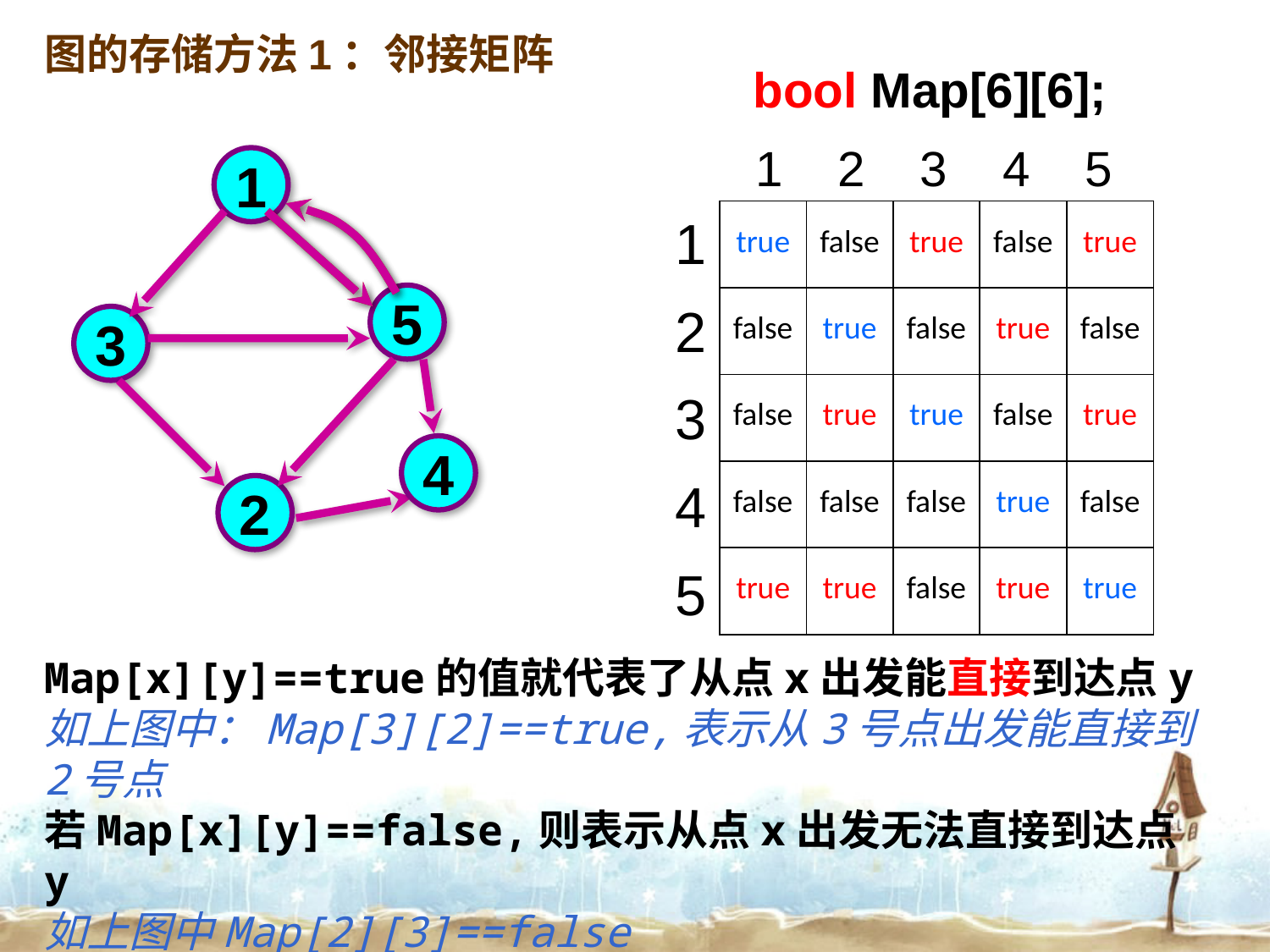

图的存储方法1：邻接矩阵
bool Map[6][6];
1    2    3    4    5
1
1
2
3
4
5

| true | false | true | false | true |
| --- | --- | --- | --- | --- |
| false | true | false | true | false |
| false | true | true | false | true |
| false | false | false | true | false |
| true | true | false | true | true |

5
3

4
2

Map[x][y]==true的值就代表了从点x出发能直接到达点y
如上图中：Map[3][2]==true,表示从3号点出发能直接到2号点
若Map[x][y]==false,则表示从点x出发无法直接到达点y
如上图中Map[2][3]==false